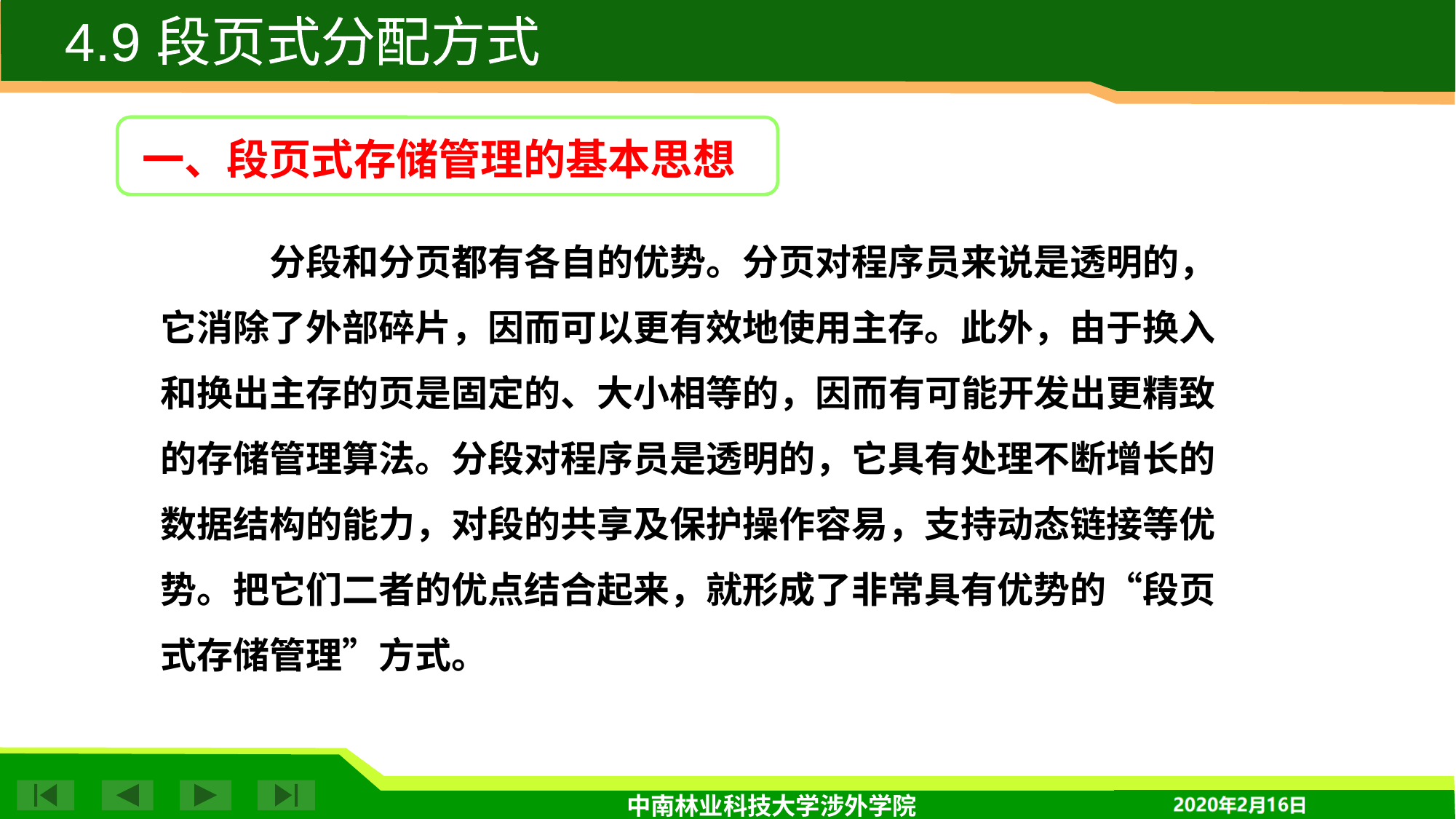

4.9 段页式分配方式

一、段页式存储管理的基本思想
		分段和分页都有各自的优势。分页对程序员来说是透明的，它消除了外部碎片，因而可以更有效地使用主存。此外，由于换入和换出主存的页是固定的、大小相等的，因而有可能开发出更精致的存储管理算法。分段对程序员是透明的，它具有处理不断增长的数据结构的能力，对段的共享及保护操作容易，支持动态链接等优势。把它们二者的优点结合起来，就形成了非常具有优势的“段页式存储管理”方式。